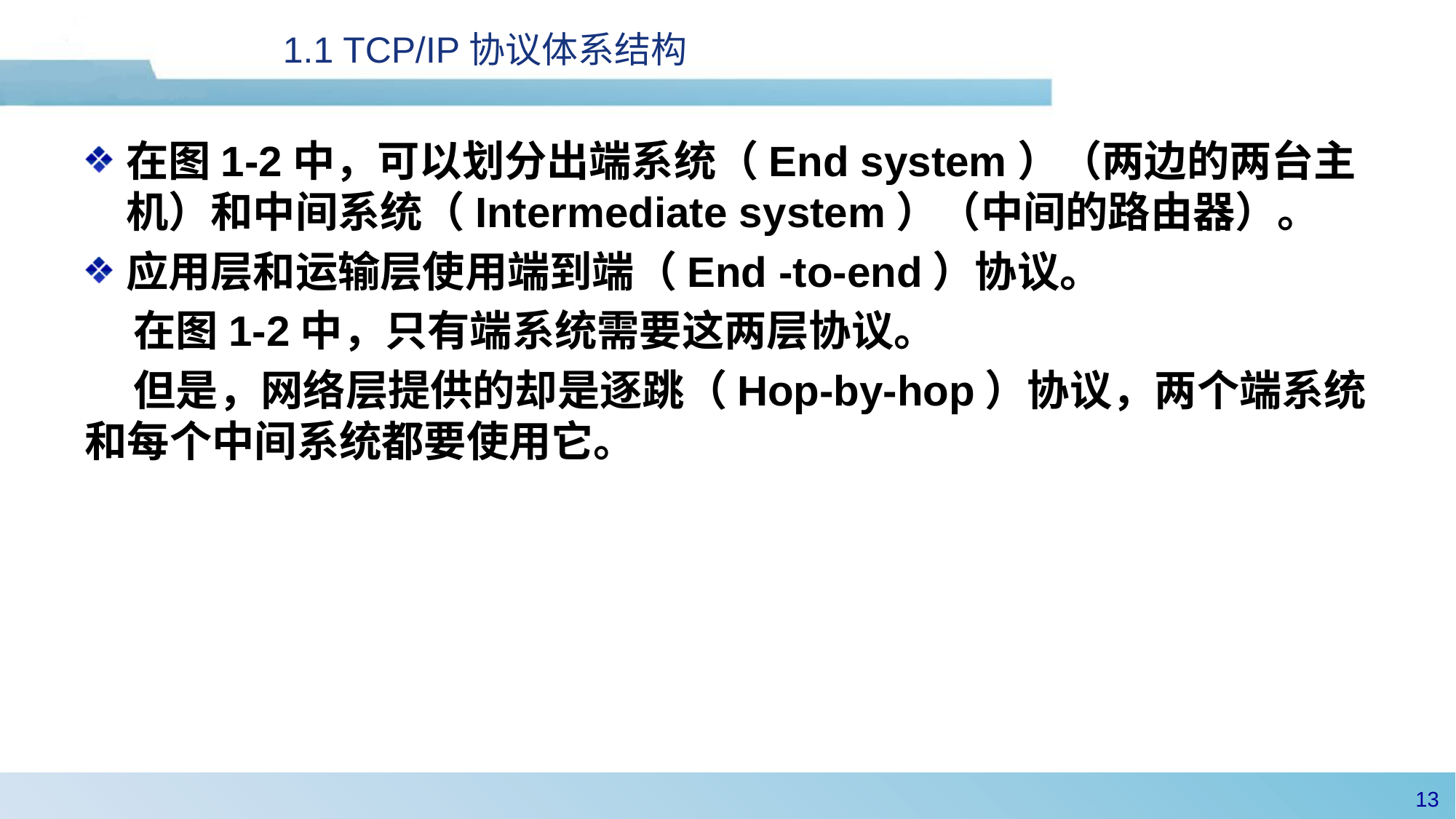

1.1 TCP/IP协议体系结构
在图1-2中，可以划分出端系统（End system）（两边的两台主机）和中间系统（Intermediate system）（中间的路由器）。
应用层和运输层使用端到端（End -to-end）协议。
    在图1-2中，只有端系统需要这两层协议。
    但是，网络层提供的却是逐跳（Hop-by-hop）协议，两个端系统和每个中间系统都要使用它。

13